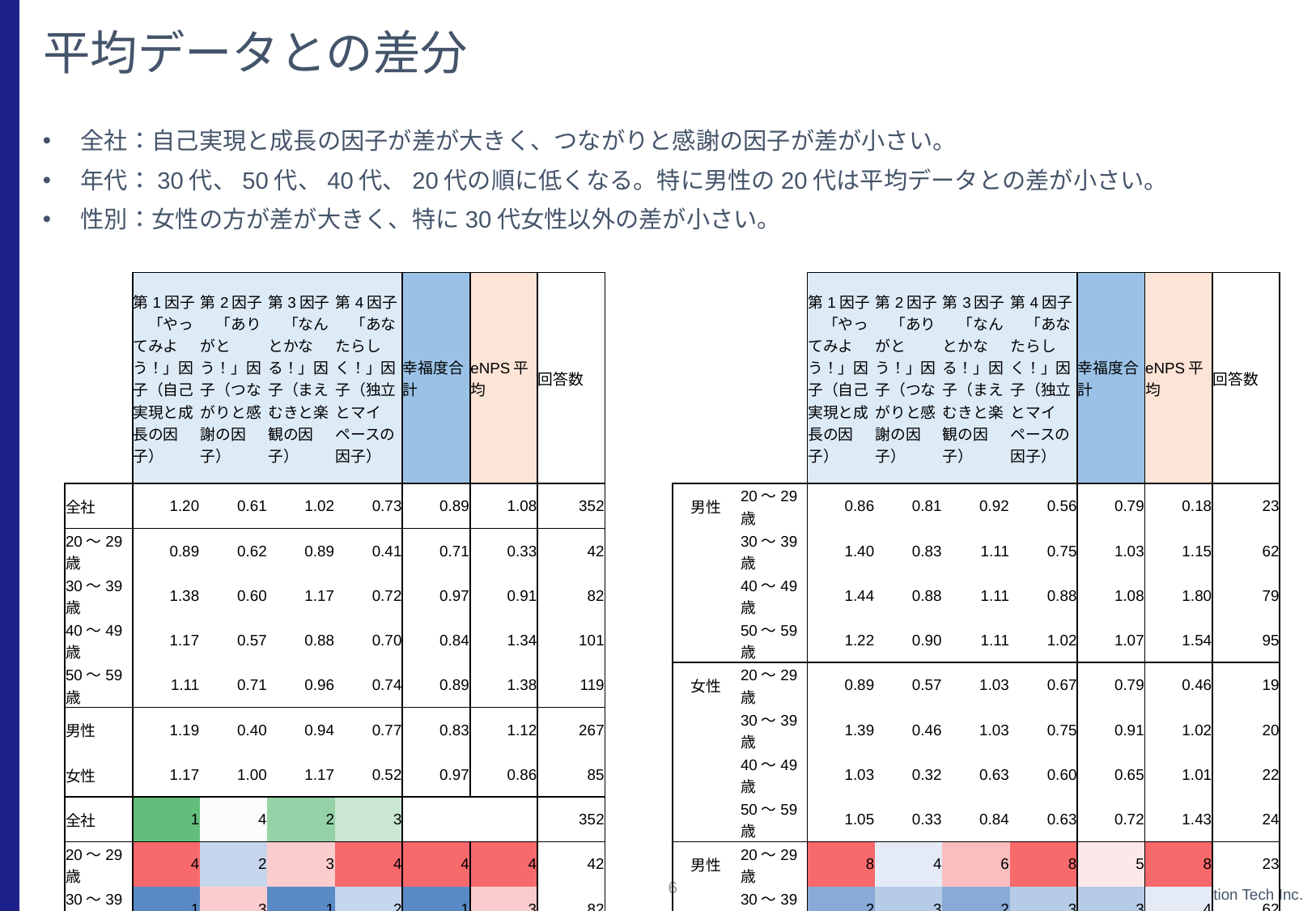

# 平均データとの差分
全社：自己実現と成長の因子が差が大きく、つながりと感謝の因子が差が小さい。
年代：30代、50代、40代、20代の順に低くなる。特に男性の20代は平均データとの差が小さい。
性別：女性の方が差が大きく、特に30代女性以外の差が小さい。
|  | 第1因子　「やってみよう！」因子（自己実現と成長の因子） | 第2因子　「ありがとう！」因子（つながりと感謝の因子） | 第3因子　「なんとかなる！」因子（まえむきと楽観の因子） | 第4因子　「あなたらしく！」因子（独立とマイペースの因子） | 幸福度合計 | eNPS平均 | 回答数 |  |  |  | 第1因子　「やってみよう！」因子（自己実現と成長の因子） | 第2因子　「ありがとう！」因子（つながりと感謝の因子） | 第3因子　「なんとかなる！」因子（まえむきと楽観の因子） | 第4因子　「あなたらしく！」因子（独立とマイペースの因子） | 幸福度合計 | eNPS平均 | 回答数 |
| --- | --- | --- | --- | --- | --- | --- | --- | --- | --- | --- | --- | --- | --- | --- | --- | --- | --- |
| 全社 | 1.20 | 0.61 | 1.02 | 0.73 | 0.89 | 1.08 | 352 |  | 男性 | 20～29歳 | 0.86 | 0.81 | 0.92 | 0.56 | 0.79 | 0.18 | 23 |
| 20～29歳 | 0.89 | 0.62 | 0.89 | 0.41 | 0.71 | 0.33 | 42 |  |  | 30～39歳 | 1.40 | 0.83 | 1.11 | 0.75 | 1.03 | 1.15 | 62 |
| 30～39歳 | 1.38 | 0.60 | 1.17 | 0.72 | 0.97 | 0.91 | 82 |  |  | 40～49歳 | 1.44 | 0.88 | 1.11 | 0.88 | 1.08 | 1.80 | 79 |
| 40～49歳 | 1.17 | 0.57 | 0.88 | 0.70 | 0.84 | 1.34 | 101 |  |  | 50～59歳 | 1.22 | 0.90 | 1.11 | 1.02 | 1.07 | 1.54 | 95 |
| 50～59歳 | 1.11 | 0.71 | 0.96 | 0.74 | 0.89 | 1.38 | 119 |  | 女性 | 20～29歳 | 0.89 | 0.57 | 1.03 | 0.67 | 0.79 | 0.46 | 19 |
| 男性 | 1.19 | 0.40 | 0.94 | 0.77 | 0.83 | 1.12 | 267 |  |  | 30～39歳 | 1.39 | 0.46 | 1.03 | 0.75 | 0.91 | 1.02 | 20 |
| 女性 | 1.17 | 1.00 | 1.17 | 0.52 | 0.97 | 0.86 | 85 |  |  | 40～49歳 | 1.03 | 0.32 | 0.63 | 0.60 | 0.65 | 1.01 | 22 |
| 全社 | 1 | 4 | 2 | 3 |  |  | 352 |  |  | 50～59歳 | 1.05 | 0.33 | 0.84 | 0.63 | 0.72 | 1.43 | 24 |
| 20～29歳 | 4 | 2 | 3 | 4 | 4 | 4 | 42 |  | 男性 | 20～29歳 | 8 | 4 | 6 | 8 | 5 | 8 | 23 |
| 30～39歳 | 1 | 3 | 1 | 2 | 1 | 3 | 82 |  |  | 30～39歳 | 2 | 3 | 2 | 3 | 3 | 4 | 62 |
| 40～49歳 | 2 | 4 | 4 | 3 | 3 | 2 | 101 |  |  | 40～49歳 | 1 | 2 | 1 | 2 | 1 | 1 | 79 |
| 50～59歳 | 3 | 1 | 2 | 1 | 2 | 1 | 119 |  |  | 50～59歳 | 4 | 1 | 3 | 1 | 2 | 2 | 95 |
| 男性 | 1 | 1 | 1 | 1 | 1 | 1 | 267 |  | 女性 | 20～29歳 | 7 | 5 | 5 | 5 | 6 | 7 | 19 |
| 女性 | 2 | 2 | 2 | 2 | 2 | 2 | 85 |  |  | 30～39歳 | 3 | 6 | 4 | 4 | 4 | 5 | 20 |
|  |  |  |  |  |  |  |  |  |  | 40～49歳 | 6 | 8 | 8 | 7 | 8 | 6 | 22 |
|  |  |  |  |  |  |  |  |  |  | 50～59歳 | 5 | 7 | 7 | 6 | 7 | 3 | 24 |
6